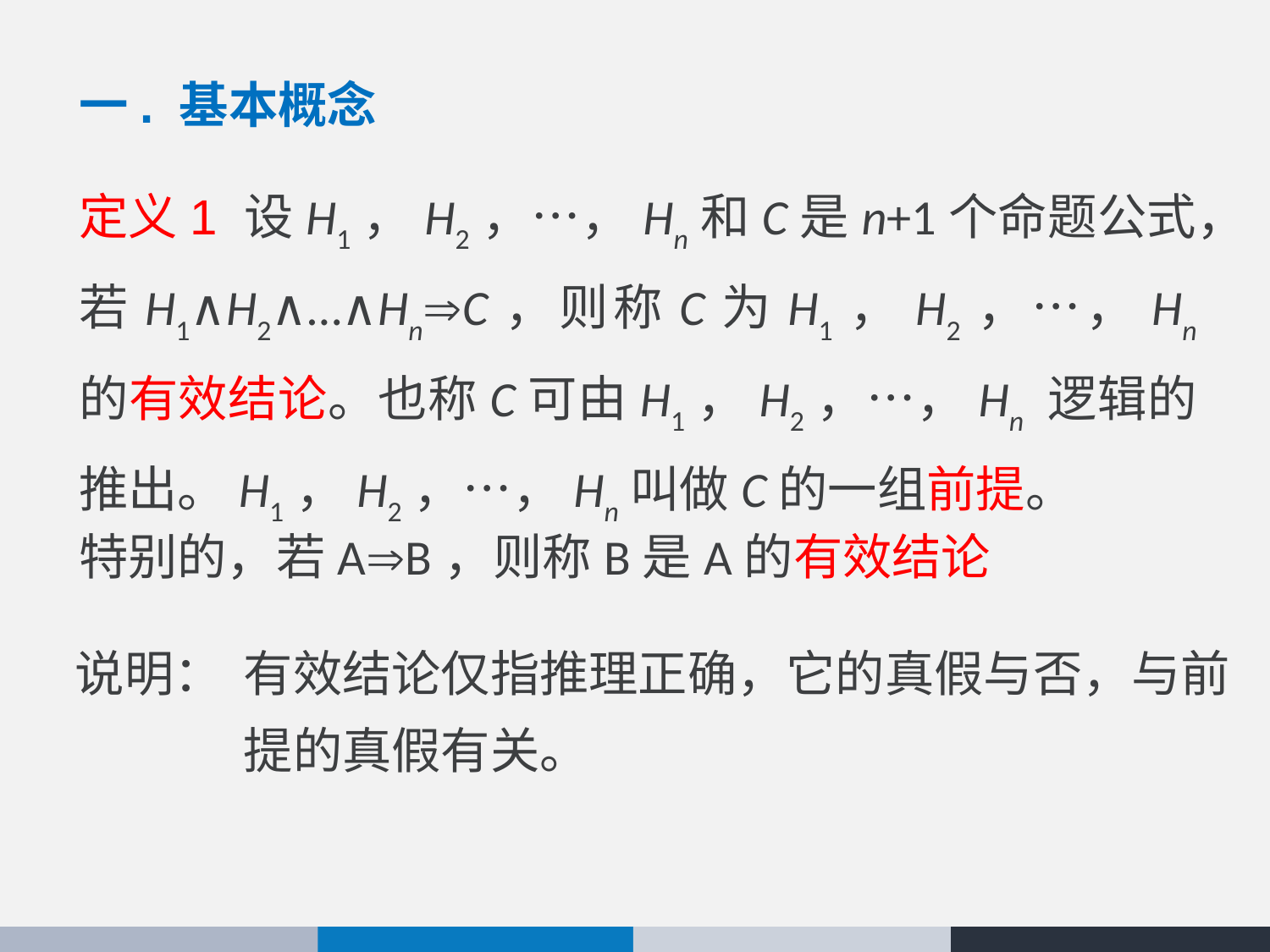

一. 基本概念
定义1 设H1，H2，…，Hn和C是n+1个命题公式，若H1∧H2∧…∧Hn⇒C，则称C为H1，H2，…，Hn 的有效结论。也称C可由H1，H2，…，Hn 逻辑的推出。H1，H2，…，Hn叫做C的一组前提。
特别的，若A⇒B，则称B是A的有效结论
说明：
有效结论仅指推理正确，它的真假与否，与前提的真假有关。